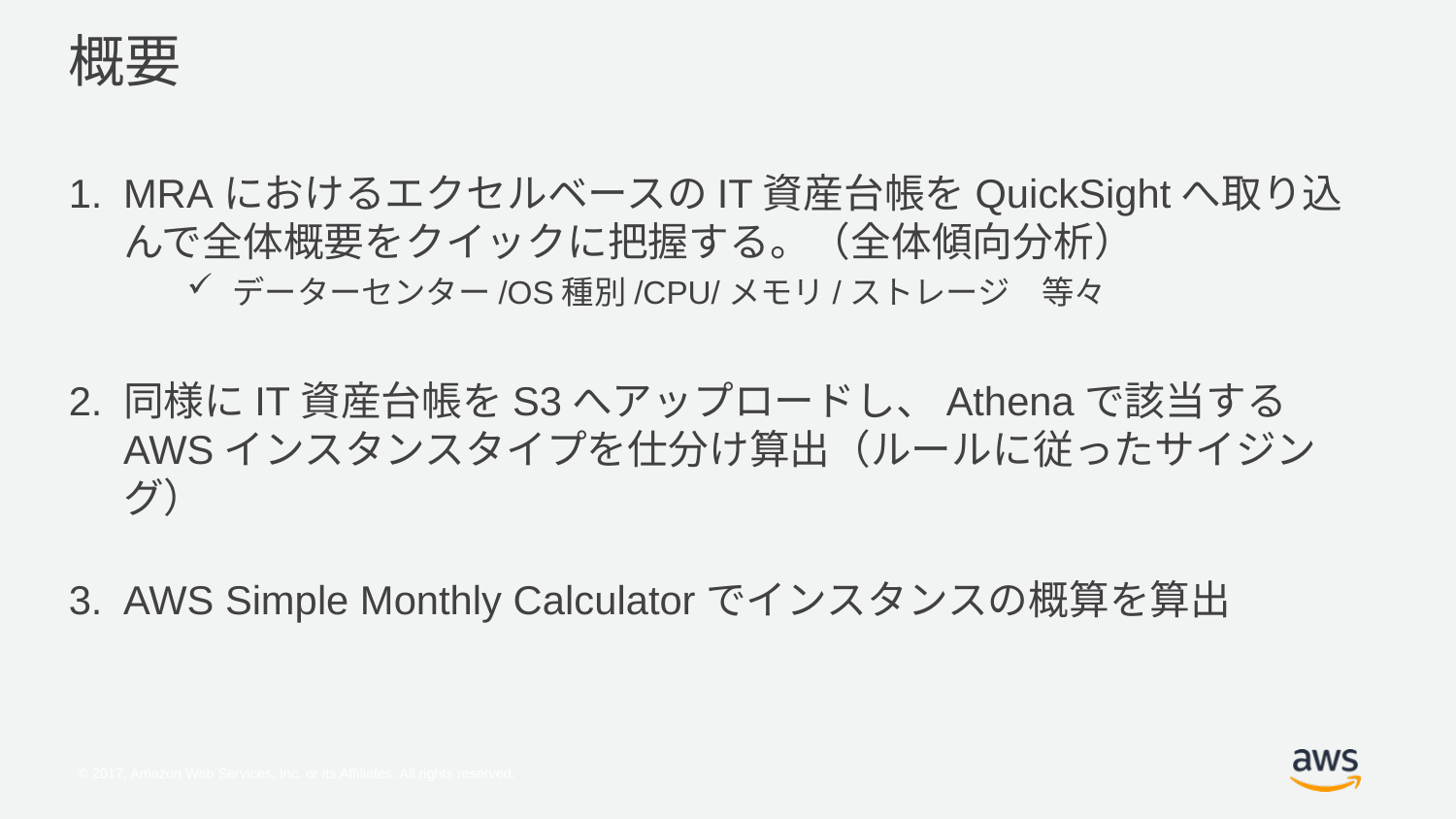

# 概要
MRAにおけるエクセルベースのIT資産台帳をQuickSightへ取り込んで全体概要をクイックに把握する。（全体傾向分析）
データーセンター/OS種別/CPU/メモリ/ストレージ　等々

同様にIT資産台帳をS3へアップロードし、Athenaで該当するAWSインスタンスタイプを仕分け算出（ルールに従ったサイジング）

AWS Simple Monthly Calculatorでインスタンスの概算を算出